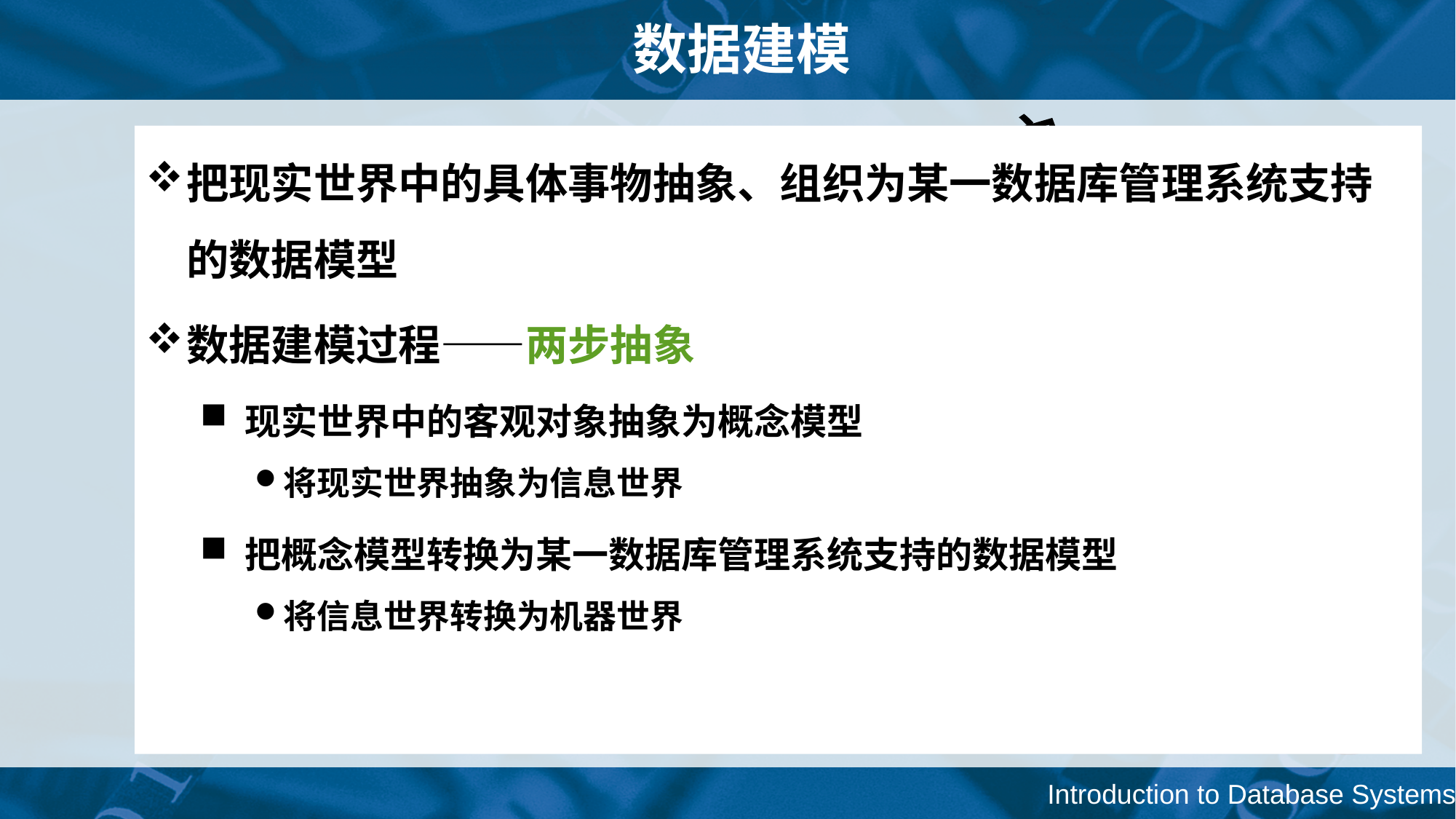

# 数据建模
把现实世界中的具体事物抽象、组织为某一数据库管理系统支持的数据模型
数据建模过程——两步抽象
 现实世界中的客观对象抽象为概念模型
将现实世界抽象为信息世界
 把概念模型转换为某一数据库管理系统支持的数据模型
将信息世界转换为机器世界